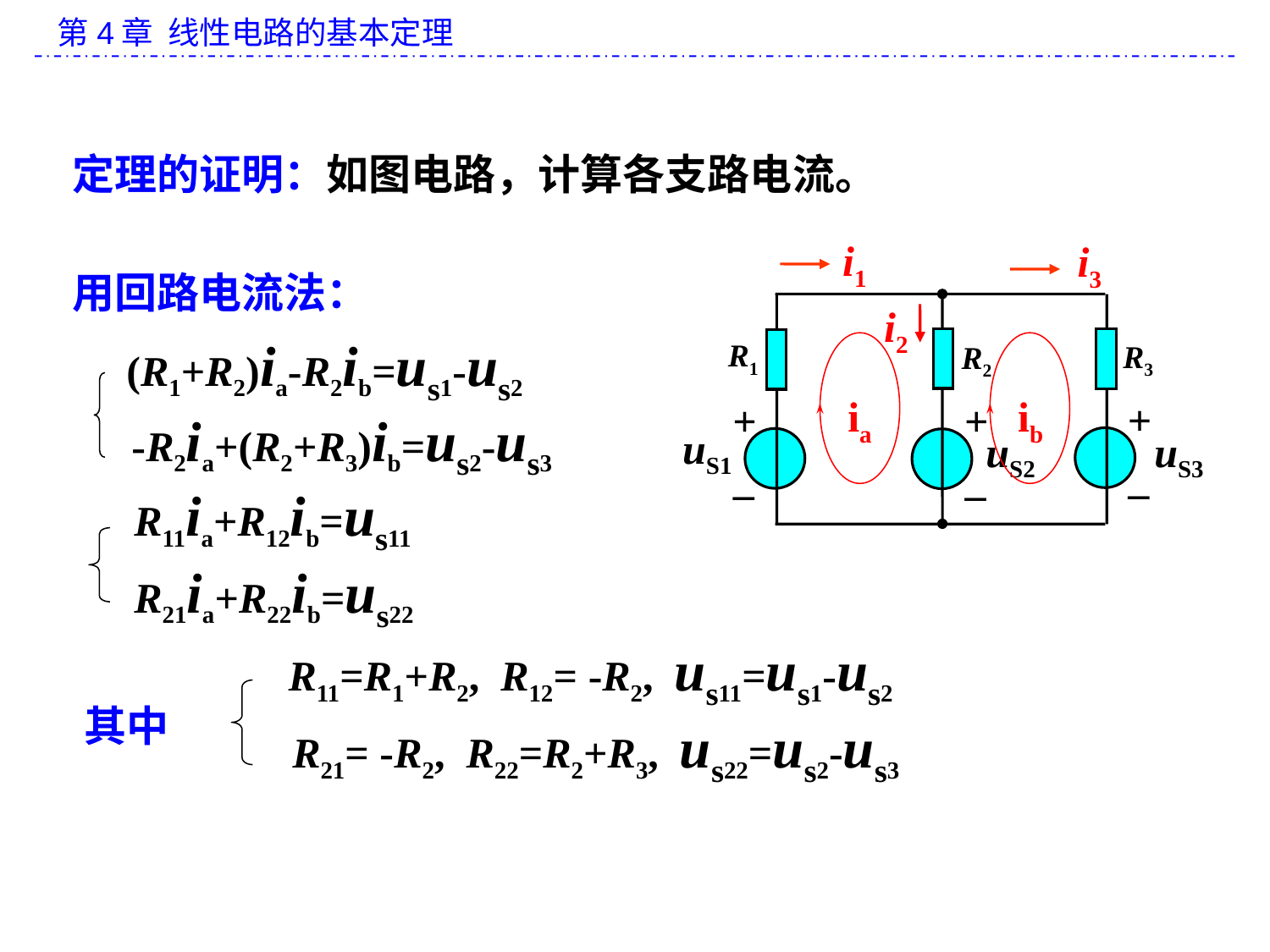

定理的证明：如图电路，计算各支路电流。
i1
i3

i2

R1
R3
R2

+
+
+
uS1
uS2
uS3

_
_
_

用回路电流法：
(R1+R2)ia-R2ib=us1-us2

ia

ib

-R2ia+(R2+R3)ib=us2-us3
R11ia+R12ib=us11
R21ia+R22ib=us22

R11=R1+R2,  R12= -R2,  us11=us1-us2
 R21= -R2,  R22=R2+R3,  us22=us2-us3

其中